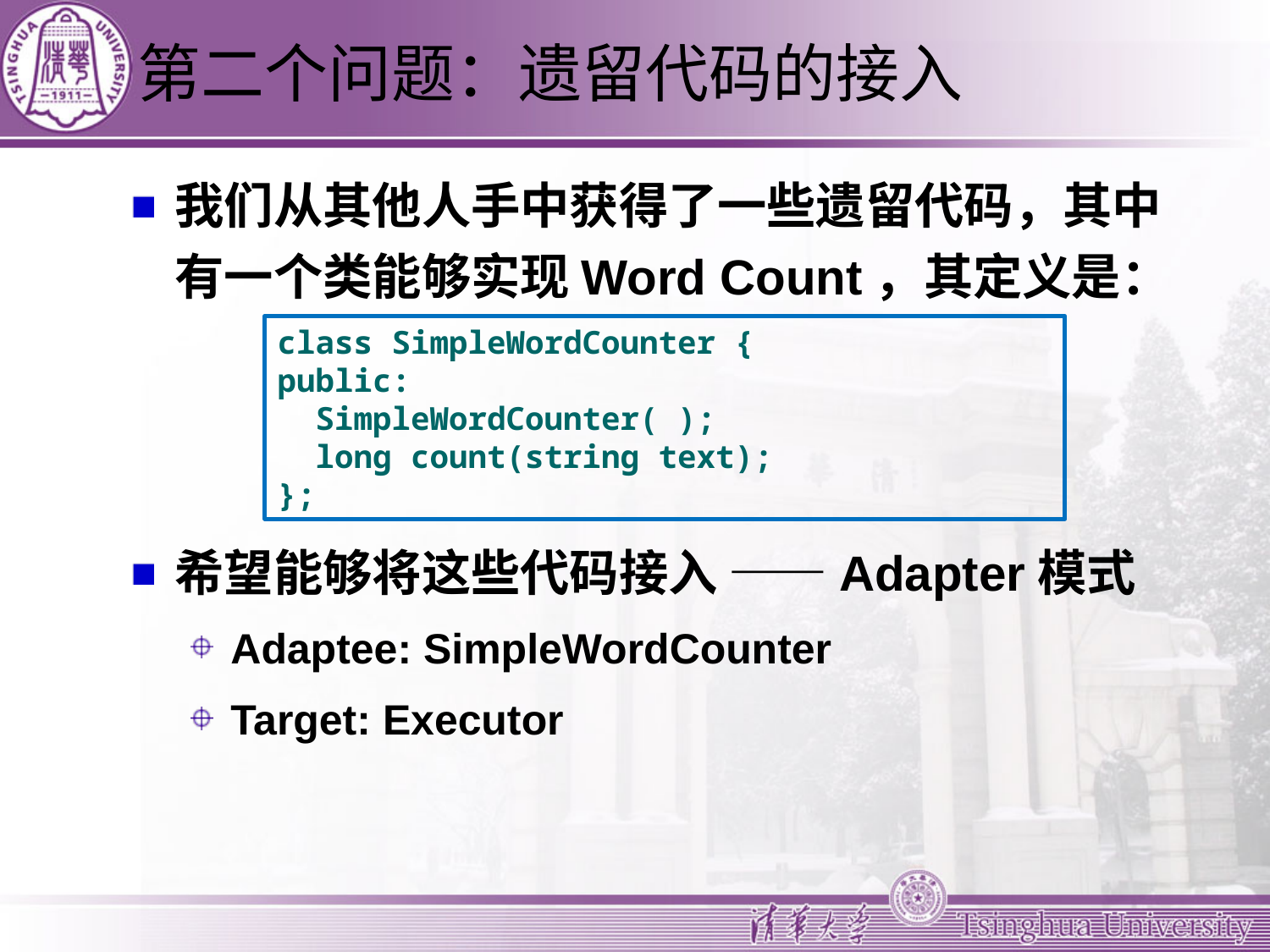

# 第二个问题：遗留代码的接入
我们从其他人手中获得了一些遗留代码，其中有一个类能够实现Word Count，其定义是：

希望能够将这些代码接入 ——Adapter模式
Adaptee: SimpleWordCounter
Target: Executor
class SimpleWordCounter {
public:
  SimpleWordCounter( );
  long count(string text);
};